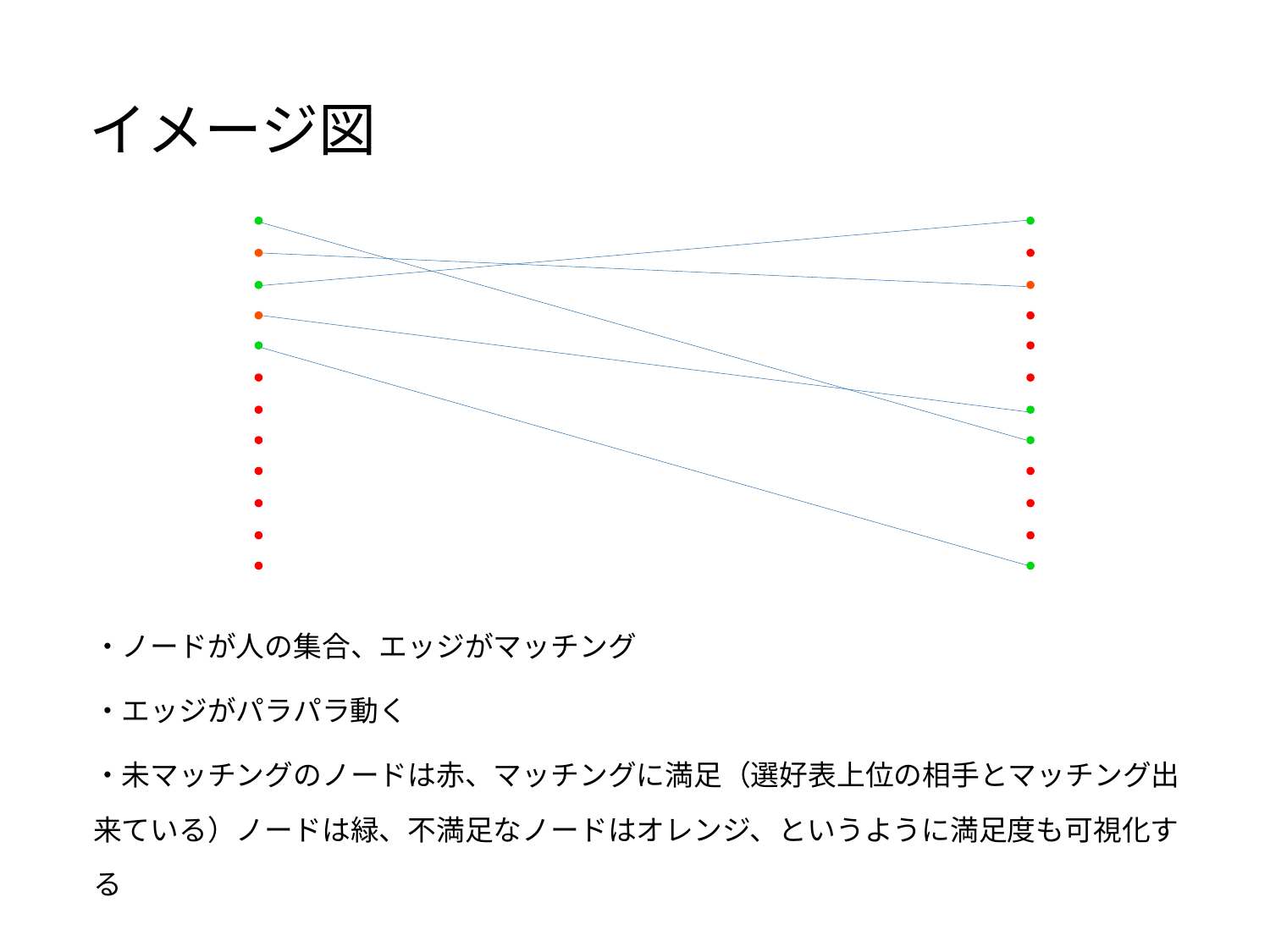

イメージ図

・ノードが人の集合、エッジがマッチング
・エッジがパラパラ動く
・未マッチングのノードは赤、マッチングに満足（選好表上位の相手とマッチング出来ている）ノードは緑、不満足なノードはオレンジ、というように満足度も可視化する